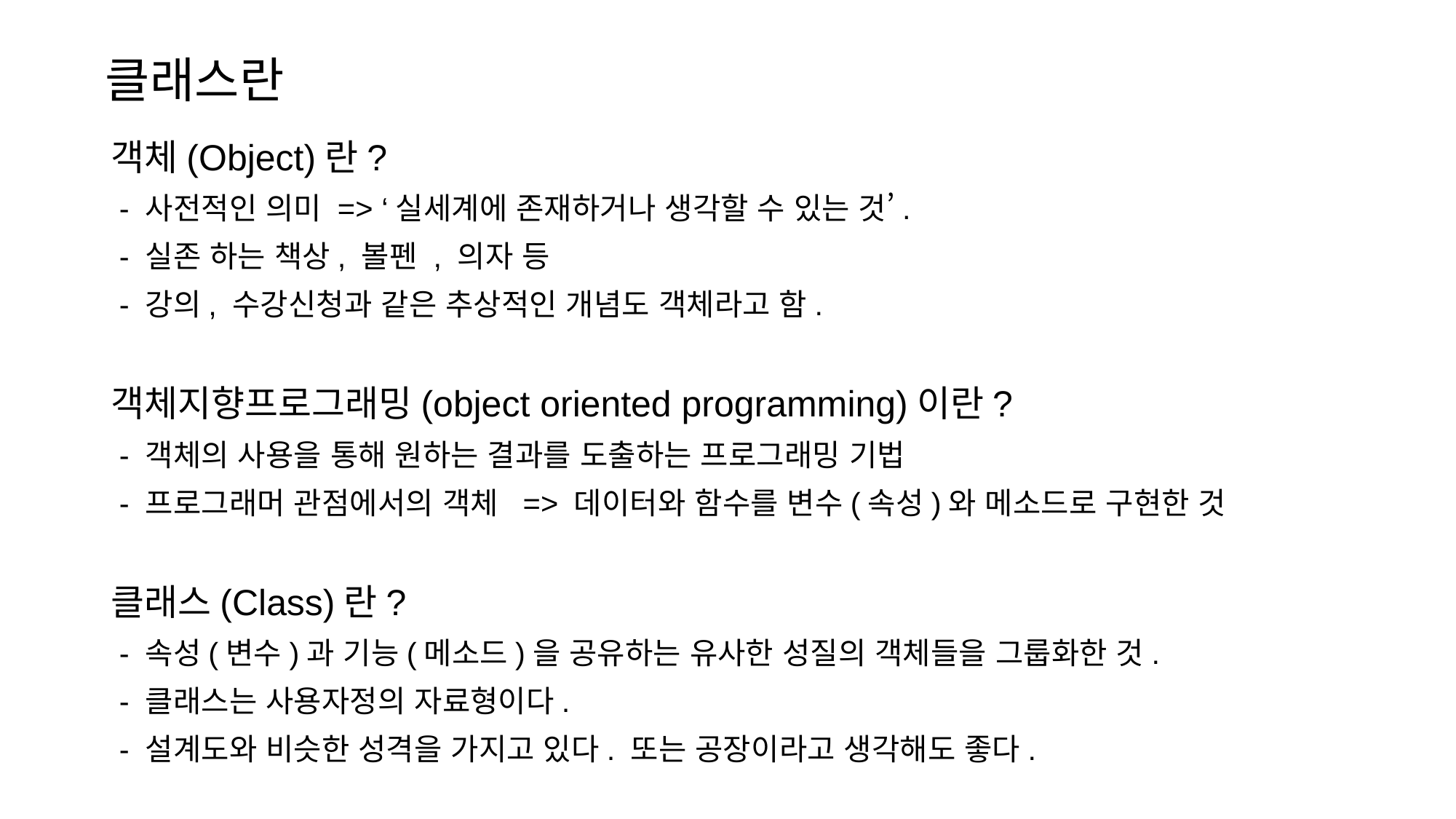

# 클래스란
객체(Object)란?
 - 사전적인 의미 => ‘실세계에 존재하거나 생각할 수 있는 것’.
 - 실존 하는 책상, 볼펜 , 의자 등
 - 강의, 수강신청과 같은 추상적인 개념도 객체라고 함.

객체지향프로그래밍(object oriented programming)이란?
 - 객체의 사용을 통해 원하는 결과를 도출하는 프로그래밍 기법
 - 프로그래머 관점에서의 객체  => 데이터와 함수를 변수(속성)와 메소드로 구현한 것

클래스(Class)란?
 - 속성(변수)과 기능(메소드)을 공유하는 유사한 성질의 객체들을 그룹화한 것.
 - 클래스는 사용자정의 자료형이다.
 - 설계도와 비슷한 성격을 가지고 있다. 또는 공장이라고 생각해도 좋다.